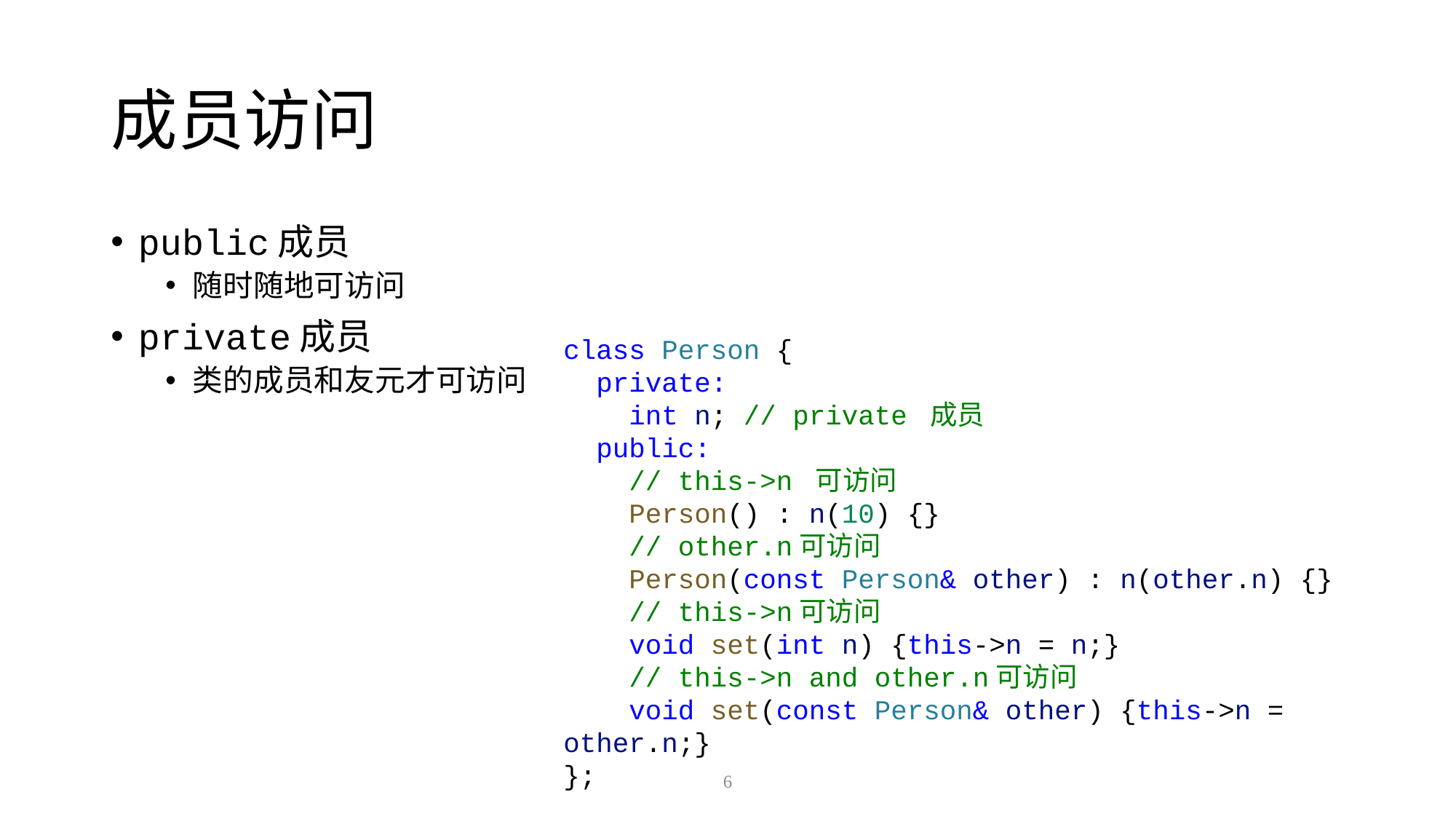

# 成员访问
public成员
随时随地可访问
private成员
类的成员和友元才可访问
class Person {
  private:
    int n; // private 成员
  public:
    // this->n 可访问
    Person() : n(10) {}
    // other.n可访问
    Person(const Person& other) : n(other.n) {}
    // this->n可访问
    void set(int n) {this->n = n;}
    // this->n and other.n可访问
    void set(const Person& other) {this->n = other.n;}
};
6